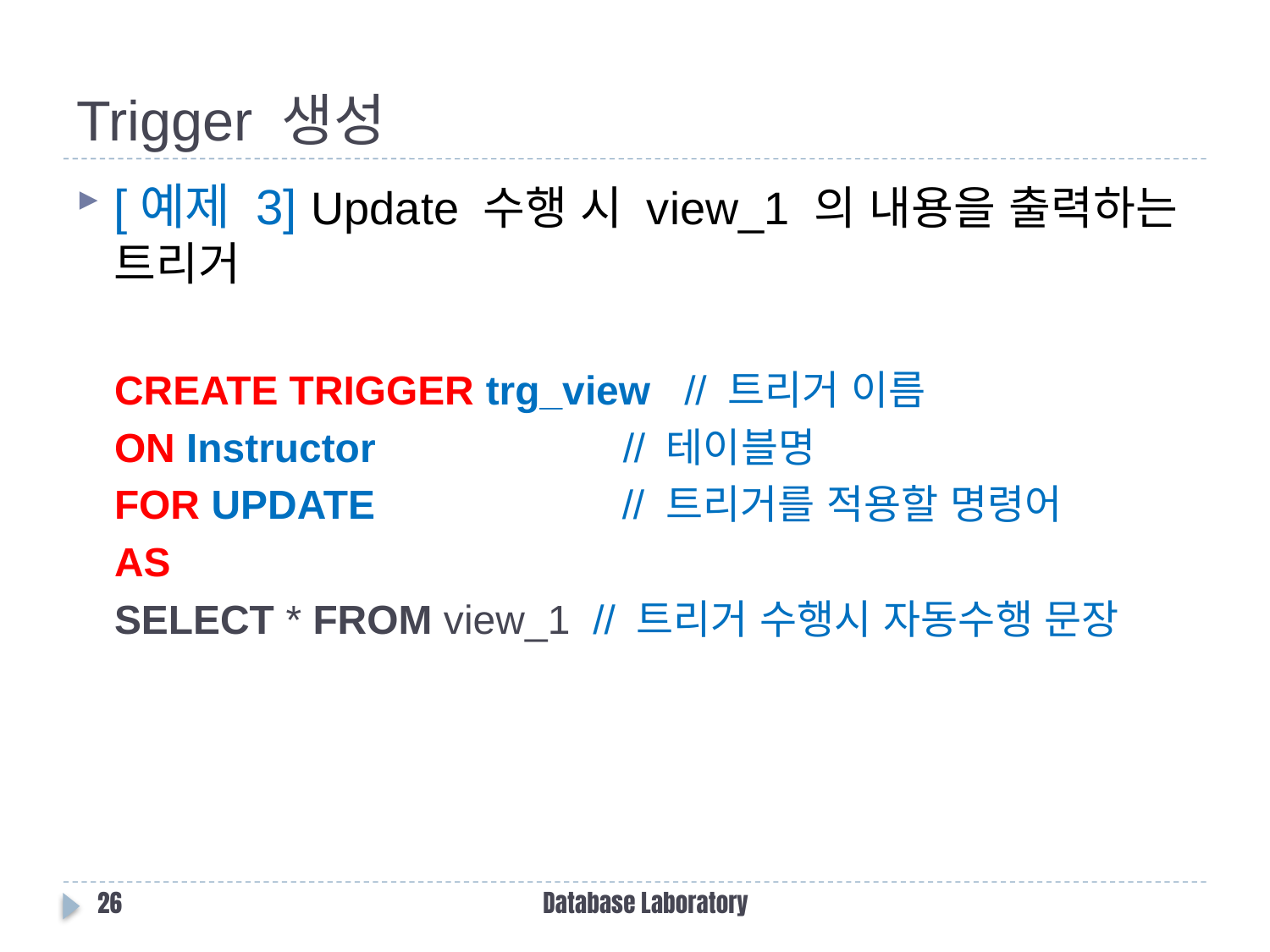

# Trigger 생성
[예제 3] Update 수행 시 view_1 의 내용을 출력하는 트리거

CREATE TRIGGER trg_view   // 트리거 이름
ON Instructor                      // 테이블명
FOR UPDATE                      // 트리거를 적용할 명령어
AS
SELECT * FROM view_1  // 트리거 수행시 자동수행 문장

26
Database Laboratory